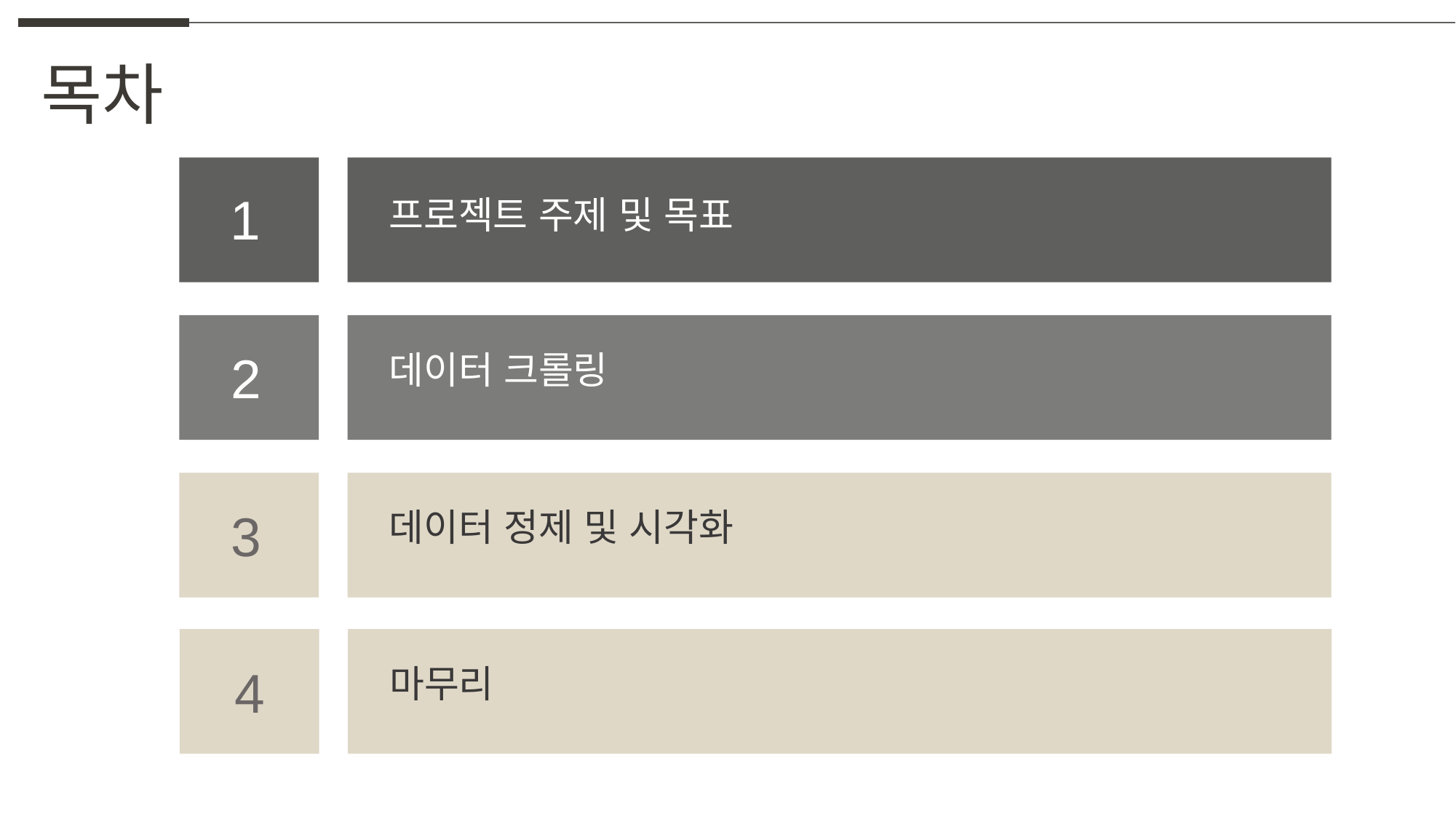

목차

1
프로젝트 주제 및 목표

2
데이터 크롤링

3
데이터 정제 및 시각화

4
마무리